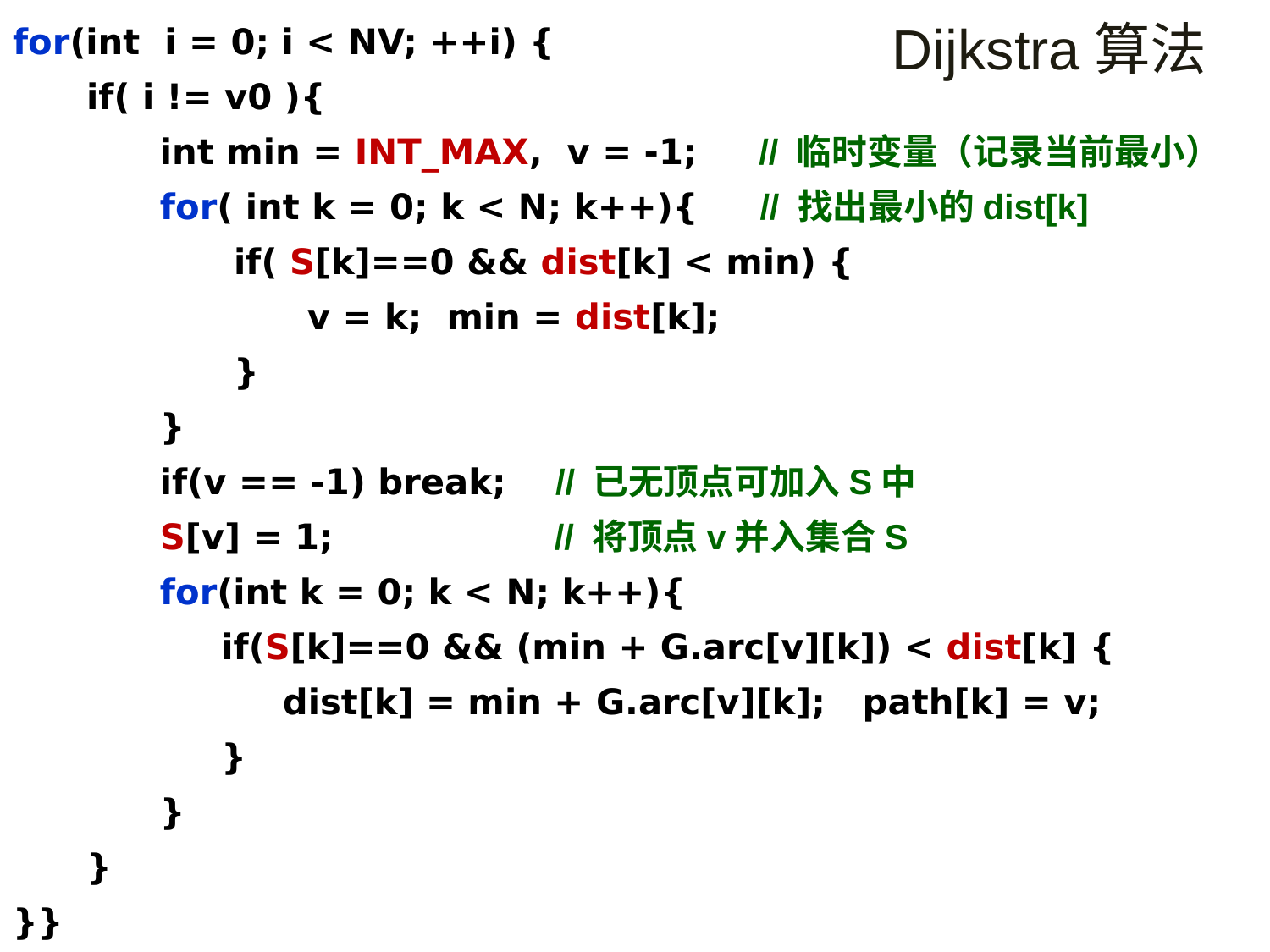

for(int  i = 0; i < NV; ++i) {
      if( i != v0 ){
            int min = INT_MAX,  v = -1;     // 临时变量（记录当前最小）
            for( int k = 0; k < N; k++){     // 找出最小的dist[k]
                  if( S[k]==0 && dist[k] < min) {
                        v = k;  min = dist[k];
                  }
            }
            if(v == -1) break;    // 已无顶点可加入S中
            S[v] = 1;                  // 将顶点v并入集合S
            for(int k = 0; k < N; k++){
                 if(S[k]==0 && (min + G.arc[v][k]) < dist[k] {
                      dist[k] = min + G.arc[v][k];   path[k] = v;
                 }
            }
      }
}}
Dijkstra算法